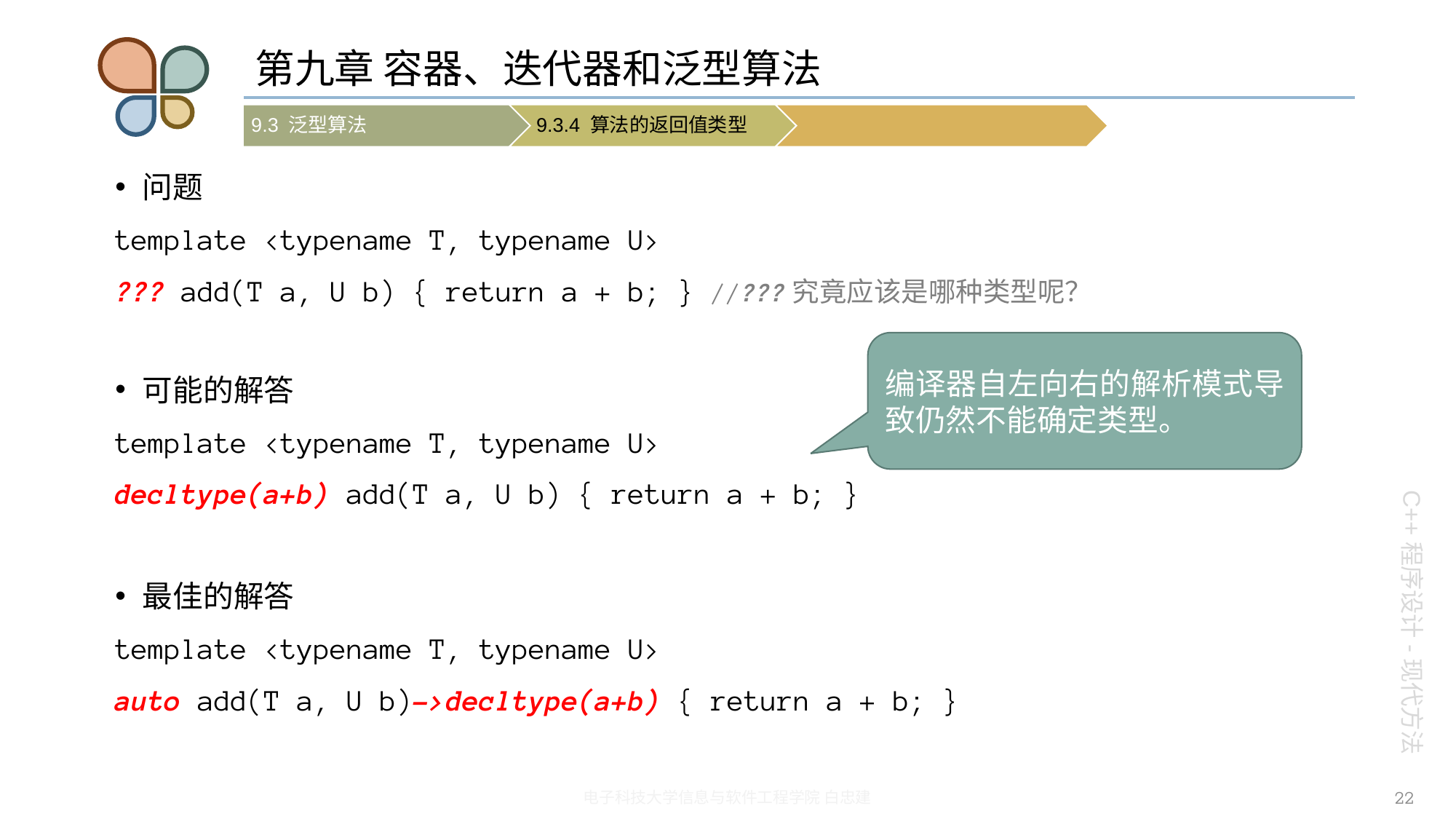

# 第九章 容器、迭代器和泛型算法
9.3 泛型算法
9.3.4 算法的返回值类型

问题
template <typename T, typename U>
??? add(T a, U b) { return a + b; } //???究竟应该是哪种类型呢？

可能的解答
template <typename T, typename U>
decltype(a+b) add(T a, U b) { return a + b; }

最佳的解答
template <typename T, typename U>
auto add(T a, U b)->decltype(a+b) { return a + b; }

编译器自左向右的解析模式导致仍然不能确定类型。
22